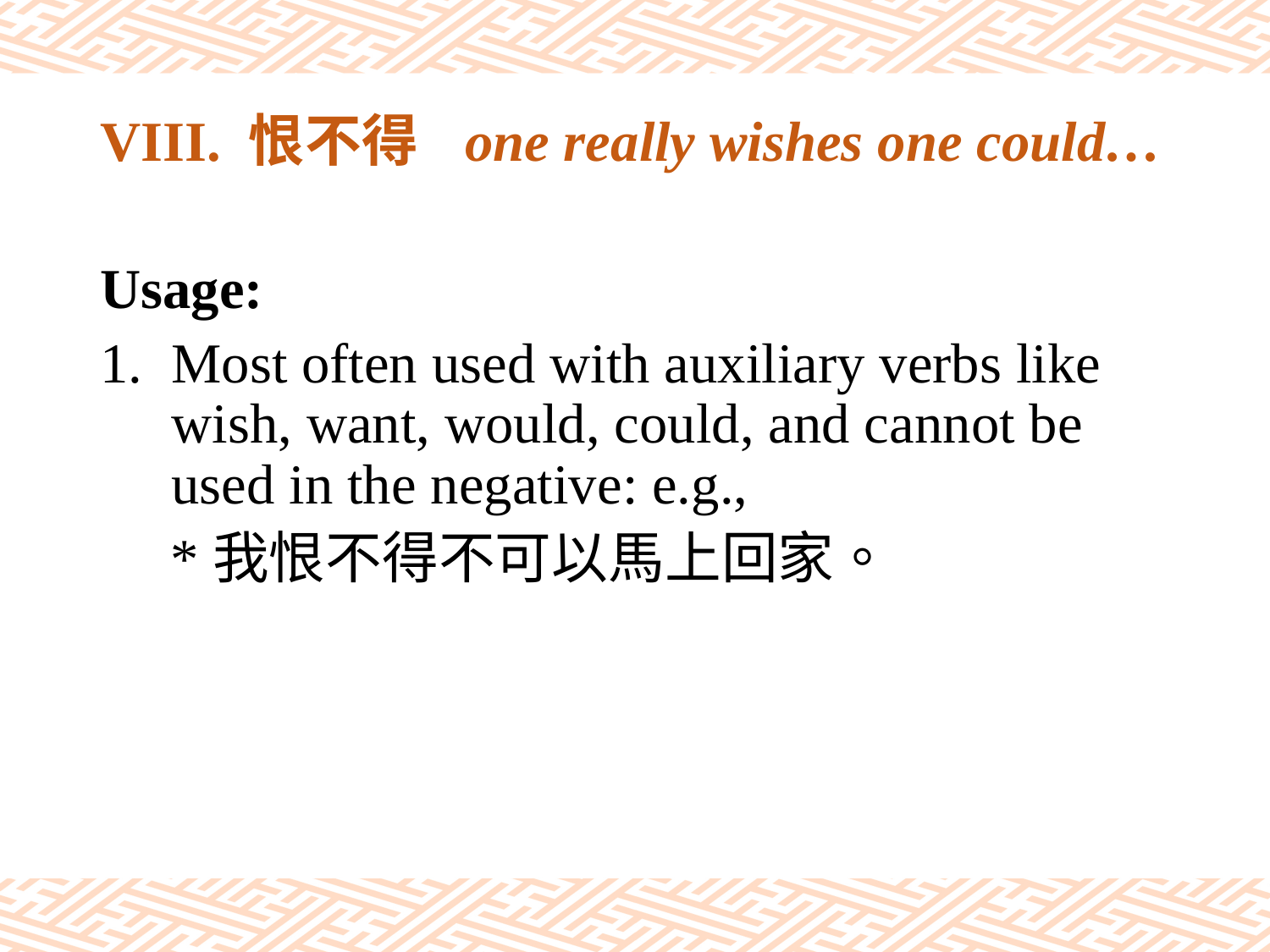

# VIII. 恨不得  one really wishes one could…
Usage:
Most often used with auxiliary verbs like wish, want, would, could, and cannot be used in the negative: e.g.,
     *我恨不得不可以馬上回家。